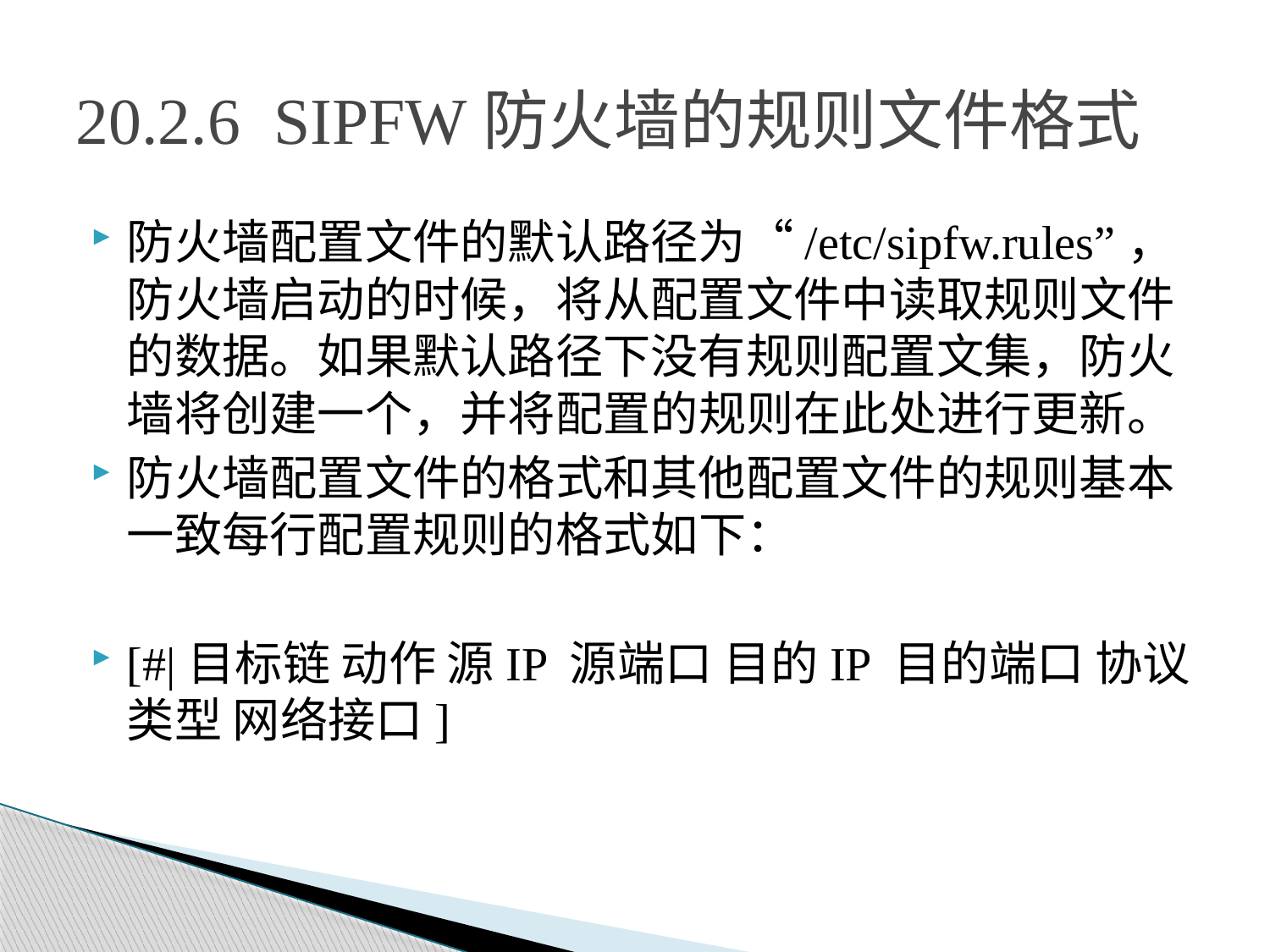

# 20.2.6  SIPFW防火墙的规则文件格式
防火墙配置文件的默认路径为“/etc/sipfw.rules”，防火墙启动的时候，将从配置文件中读取规则文件的数据。如果默认路径下没有规则配置文集，防火墙将创建一个，并将配置的规则在此处进行更新。
防火墙配置文件的格式和其他配置文件的规则基本一致每行配置规则的格式如下：

[#|目标链 动作 源IP 源端口 目的IP 目的端口 协议类型 网络接口]